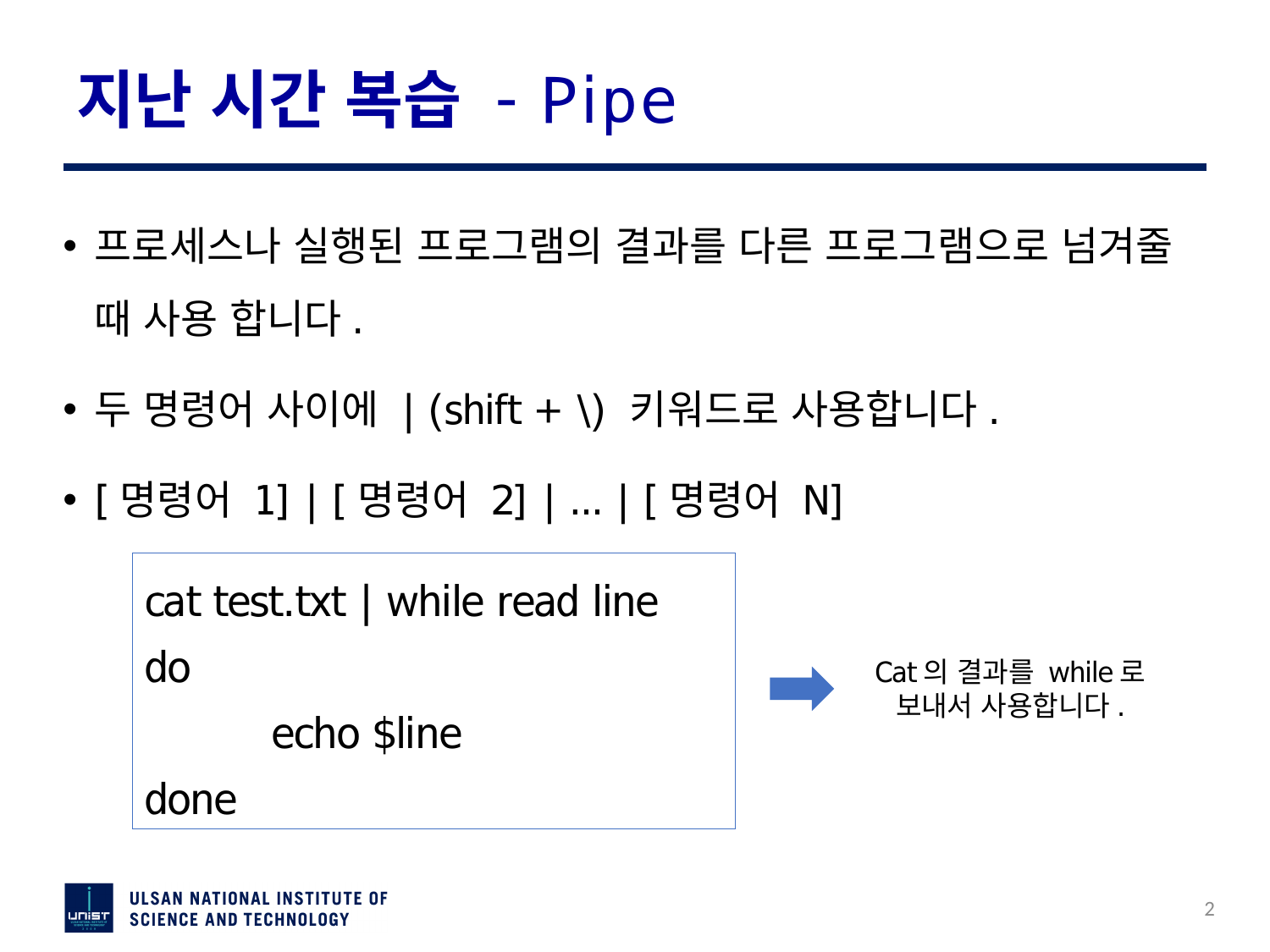

# 지난 시간 복습 - Pipe
프로세스나 실행된 프로그램의 결과를 다른 프로그램으로 넘겨줄 때 사용 합니다.
두 명령어 사이에 | (shift + \) 키워드로 사용합니다.
[명령어 1] | [명령어 2] | … | [명령어 N]
cat test.txt | while read line
do
	echo $line
done
Cat의 결과를 while로 보내서 사용합니다.